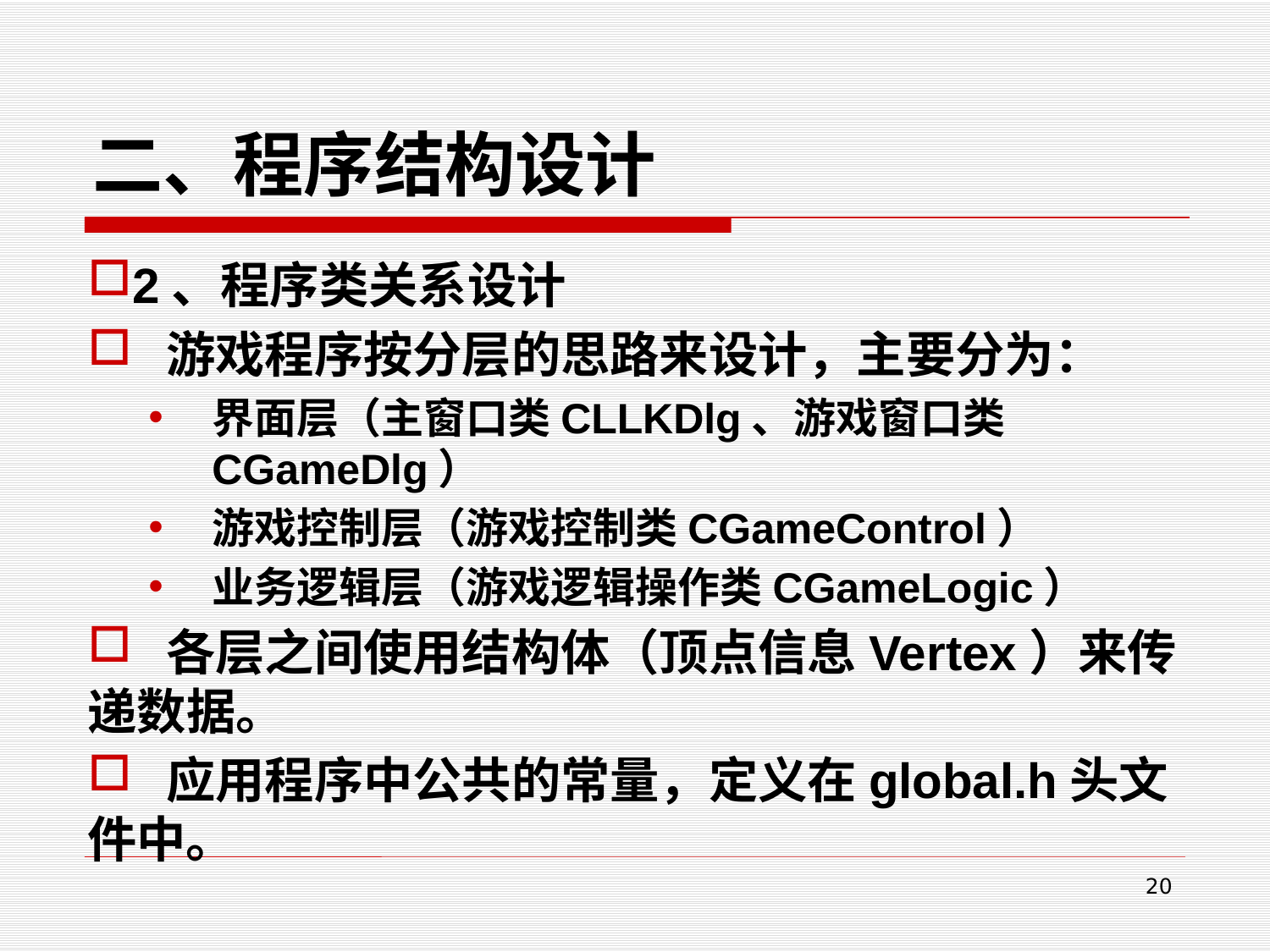

# 二、程序结构设计
2、程序类关系设计
  游戏程序按分层的思路来设计，主要分为：
界面层（主窗口类CLLKDlg、游戏窗口类CGameDlg）
游戏控制层（游戏控制类CGameControl）
业务逻辑层（游戏逻辑操作类CGameLogic）
  各层之间使用结构体（顶点信息Vertex）来传递数据。
  应用程序中公共的常量，定义在global.h头文件中。
20